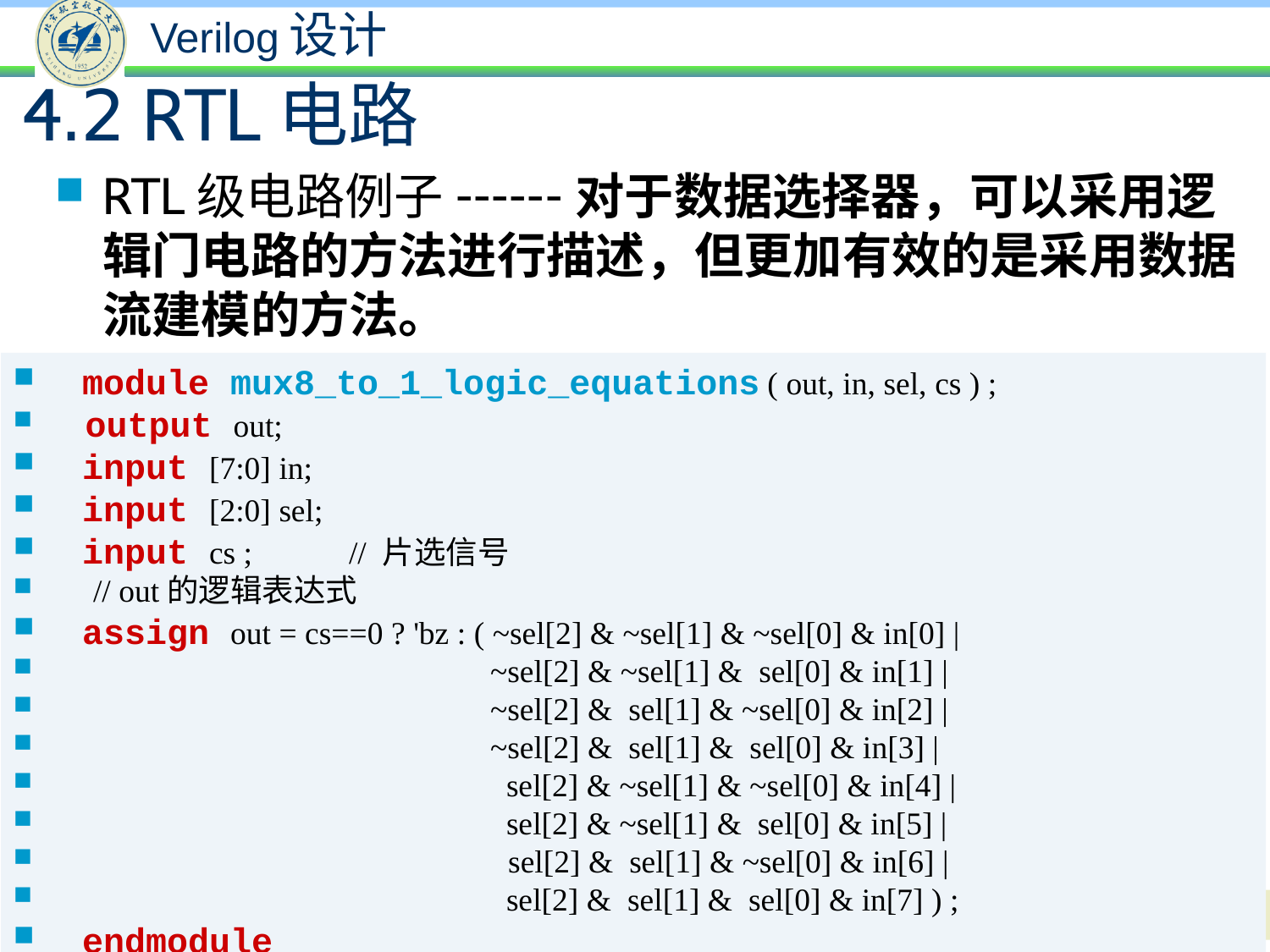

# 4.2 RTL电路
RTL级电路例子------对于数据选择器，可以采用逻辑门电路的方法进行描述，但更加有效的是采用数据流建模的方法。

 module mux8_to_1_logic_equations ( out, in, sel, cs ) ;
   output out;
 input [7:0] in;
 input [2:0] sel;
 input cs ;            // 片选信号
    // out的逻辑表达式
 assign out = cs==0 ? 'bz : ( ~sel[2] & ~sel[1] & ~sel[0] & in[0] |
			      ~sel[2] & ~sel[1] &  sel[0] & in[1] |
			      ~sel[2] &  sel[1] & ~sel[0] & in[2] |
			      ~sel[2] &  sel[1] &  sel[0] & in[3] |
			        sel[2] & ~sel[1] & ~sel[0] & in[4] |
			        sel[2] & ~sel[1] &  sel[0] & in[5] |
		                        sel[2] &  sel[1] & ~sel[0] & in[6] |
			        sel[2] &  sel[1] &  sel[0] & in[7] ) ;
 endmodule
7